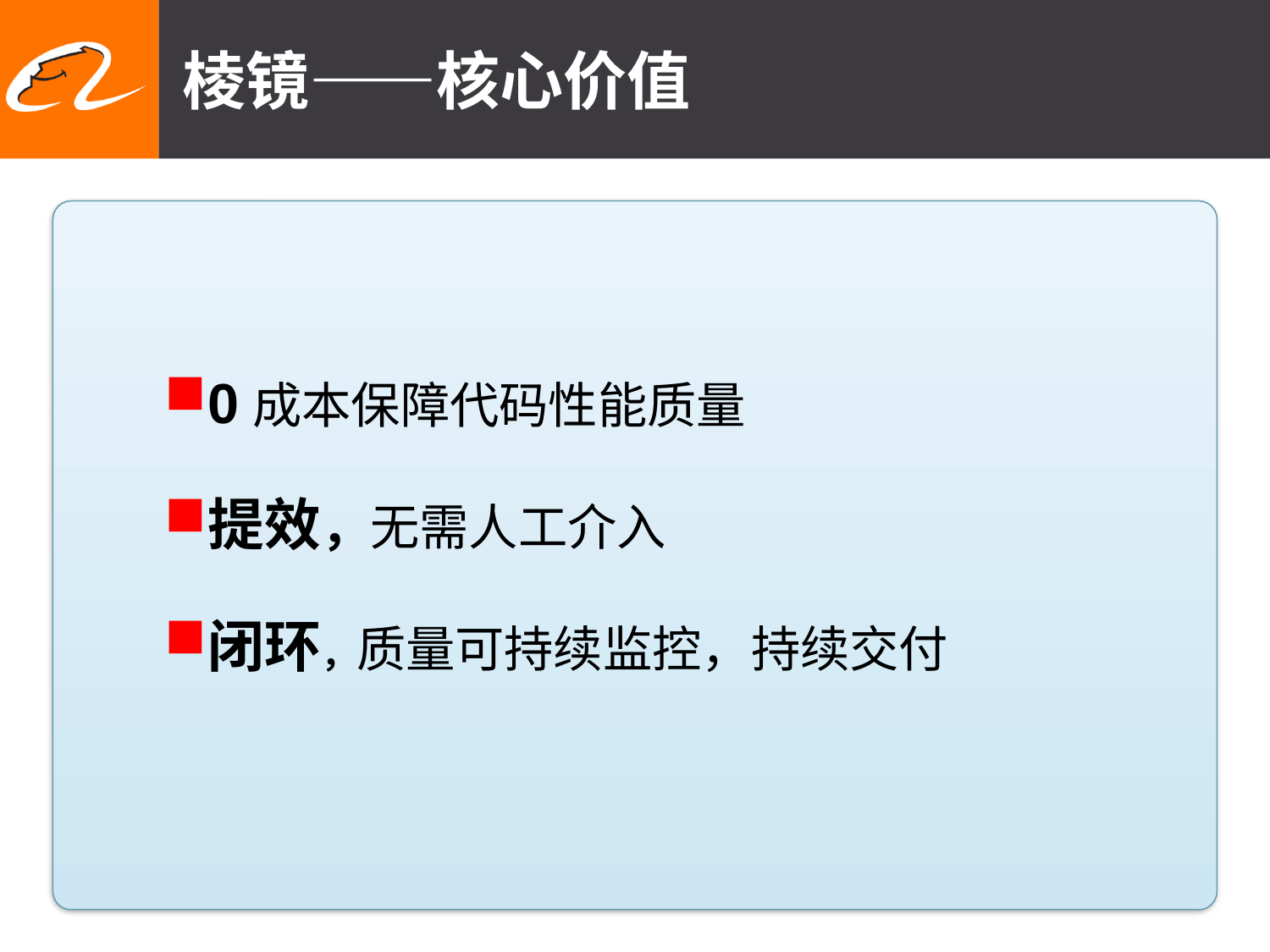

# 棱镜——核心价值

0成本保障代码性能质量
提效，无需人工介入
闭环，质量可持续监控，持续交付